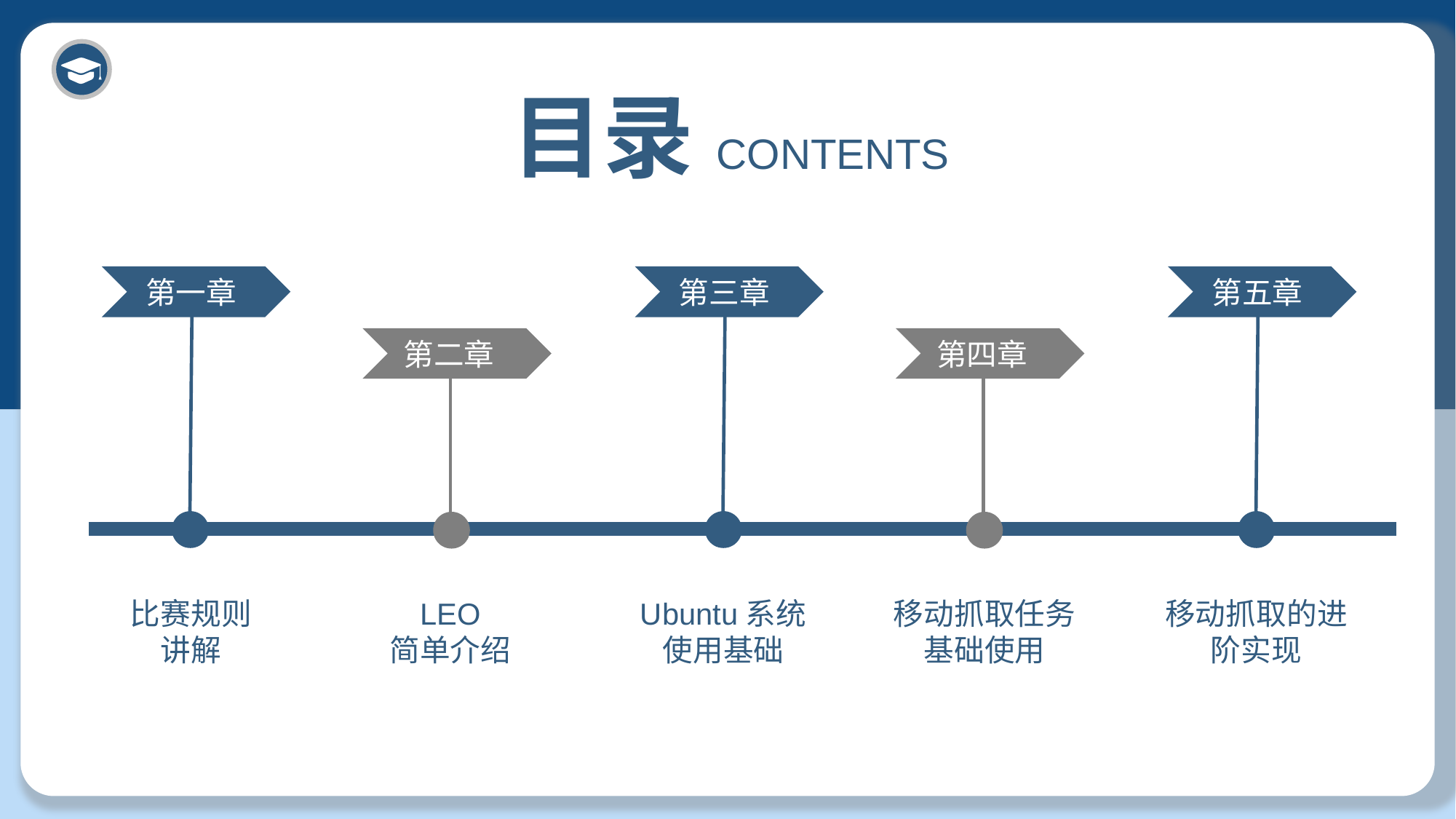

目录
CONTENTS

第一章

第三章

第五章

第二章

第四章

比赛规则
讲解
LEO
简单介绍
Ubuntu系统
使用基础
移动抓取任务基础使用
移动抓取的进阶实现